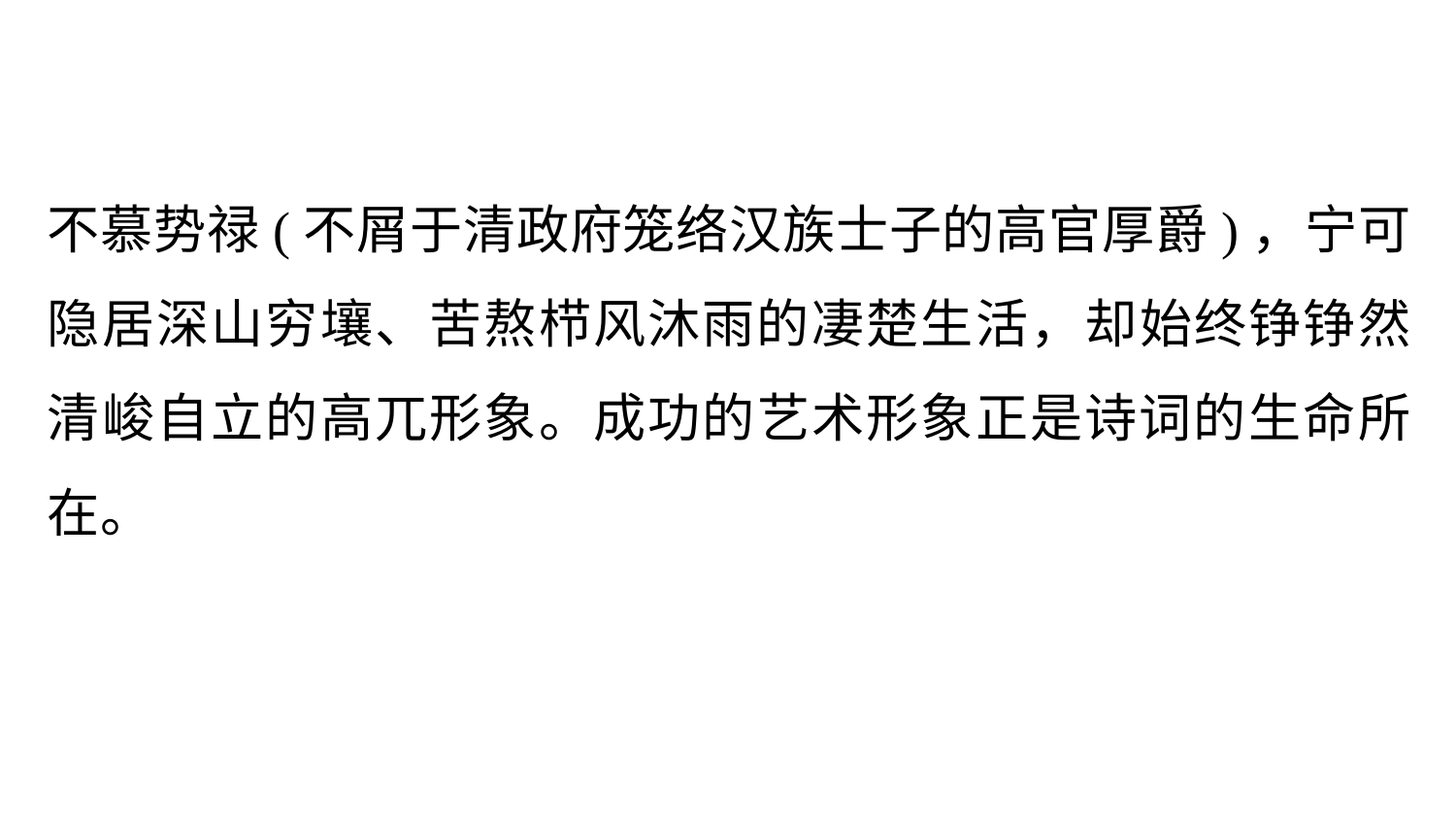

不慕势禄(不屑于清政府笼络汉族士子的高官厚爵)，宁可隐居深山穷壤、苦熬栉风沐雨的凄楚生活，却始终铮铮然清峻自立的高兀形象。成功的艺术形象正是诗词的生命所在。